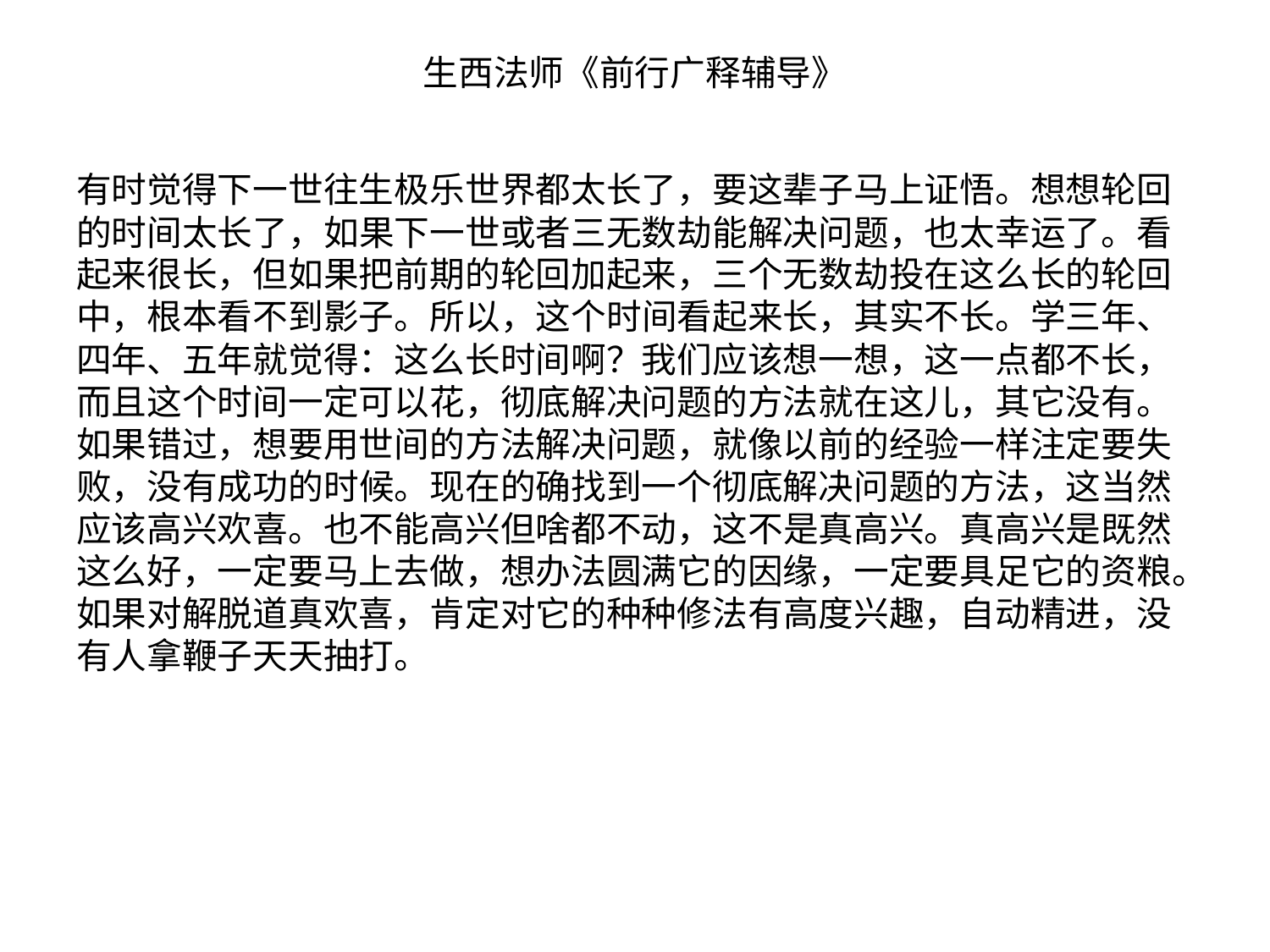

# 生西法师《前行广释辅导》

有时觉得下一世往生极乐世界都太长了，要这辈子马上证悟。想想轮回的时间太长了，如果下一世或者三无数劫能解决问题，也太幸运了。看起来很长，但如果把前期的轮回加起来，三个无数劫投在这么长的轮回中，根本看不到影子。所以，这个时间看起来长，其实不长。学三年、四年、五年就觉得：这么长时间啊？我们应该想一想，这一点都不长，而且这个时间一定可以花，彻底解决问题的方法就在这儿，其它没有。如果错过，想要用世间的方法解决问题，就像以前的经验一样注定要失败，没有成功的时候。现在的确找到一个彻底解决问题的方法，这当然应该高兴欢喜。也不能高兴但啥都不动，这不是真高兴。真高兴是既然这么好，一定要马上去做，想办法圆满它的因缘，一定要具足它的资粮。如果对解脱道真欢喜，肯定对它的种种修法有高度兴趣，自动精进，没有人拿鞭子天天抽打。